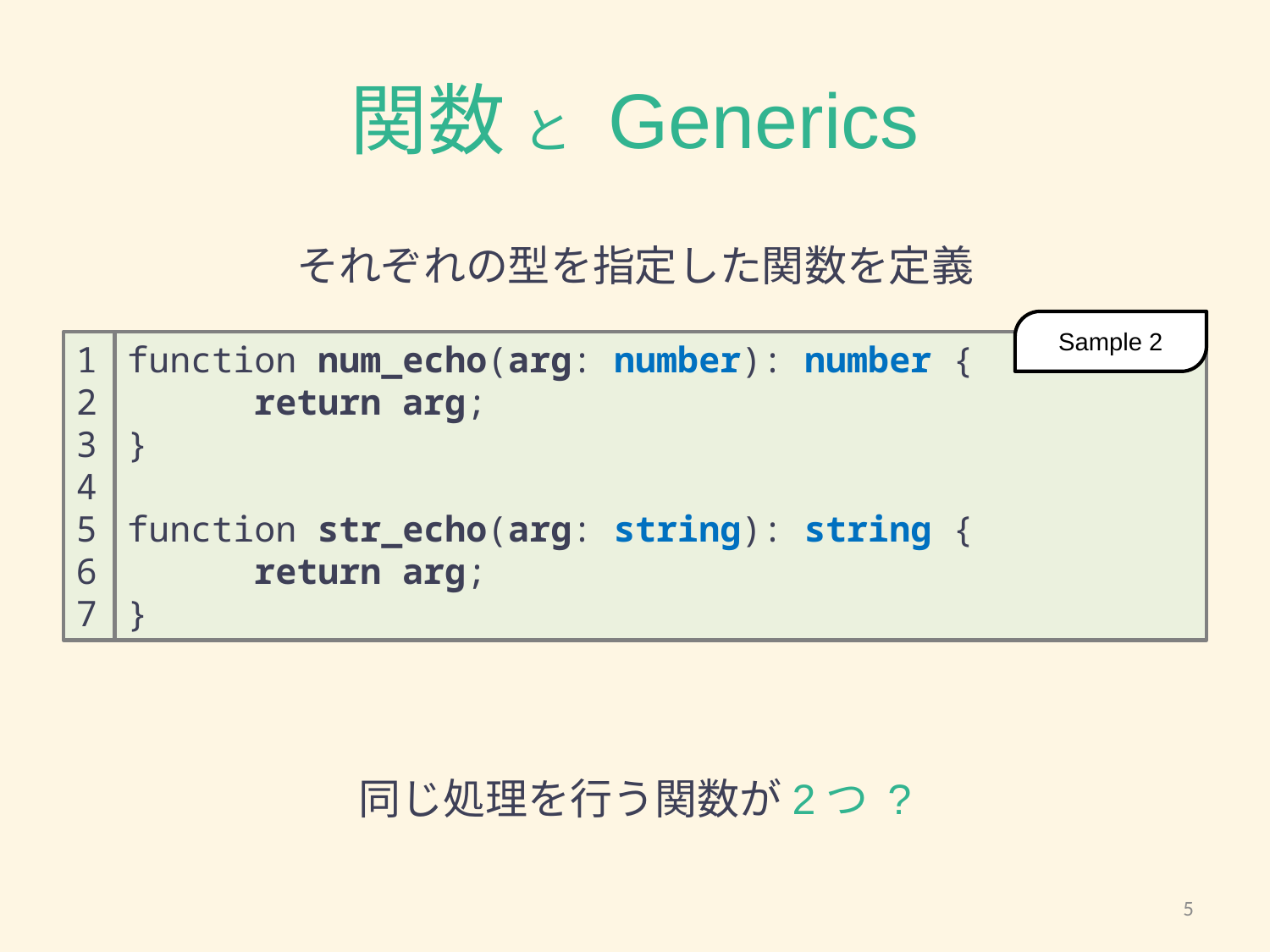

# 関数 と Generics
それぞれの型を指定した関数を定義
Sample 2
1
2
3
4
5
6
7
function num_echo(arg: number): number {
	return arg;
}

function str_echo(arg: string): string {
	return arg;
}
同じ処理を行う関数が2つ ?
5